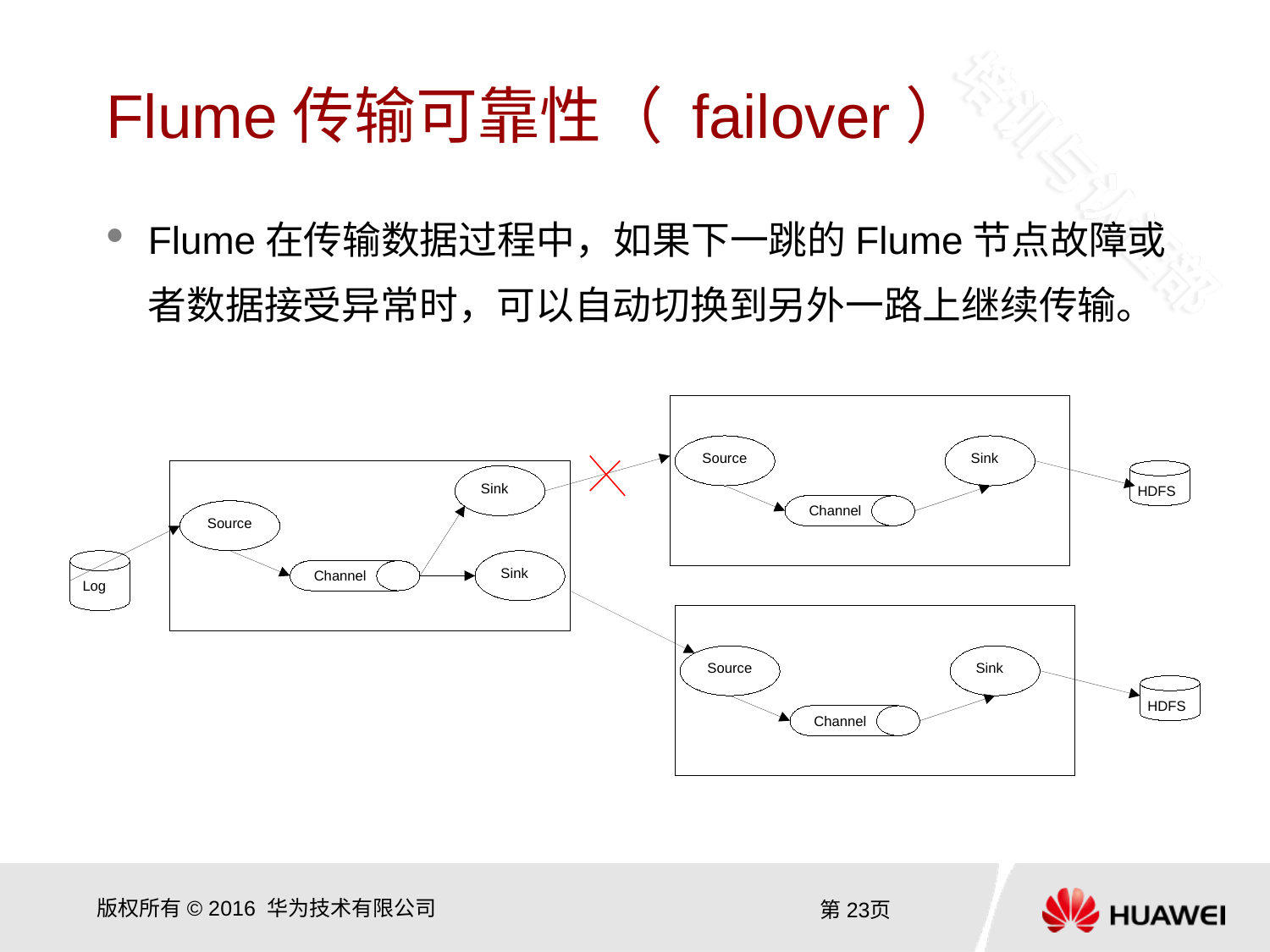

# Flume传输可靠性（ failover）
Flume在传输数据过程中，如果下一跳的Flume节点故障或者数据接受异常时，可以自动切换到另外一路上继续传输。

Source
Sink

HDFS
Sink
Channel
Source
Log
Sink
Channel

Source
Sink
HDFS
Channel